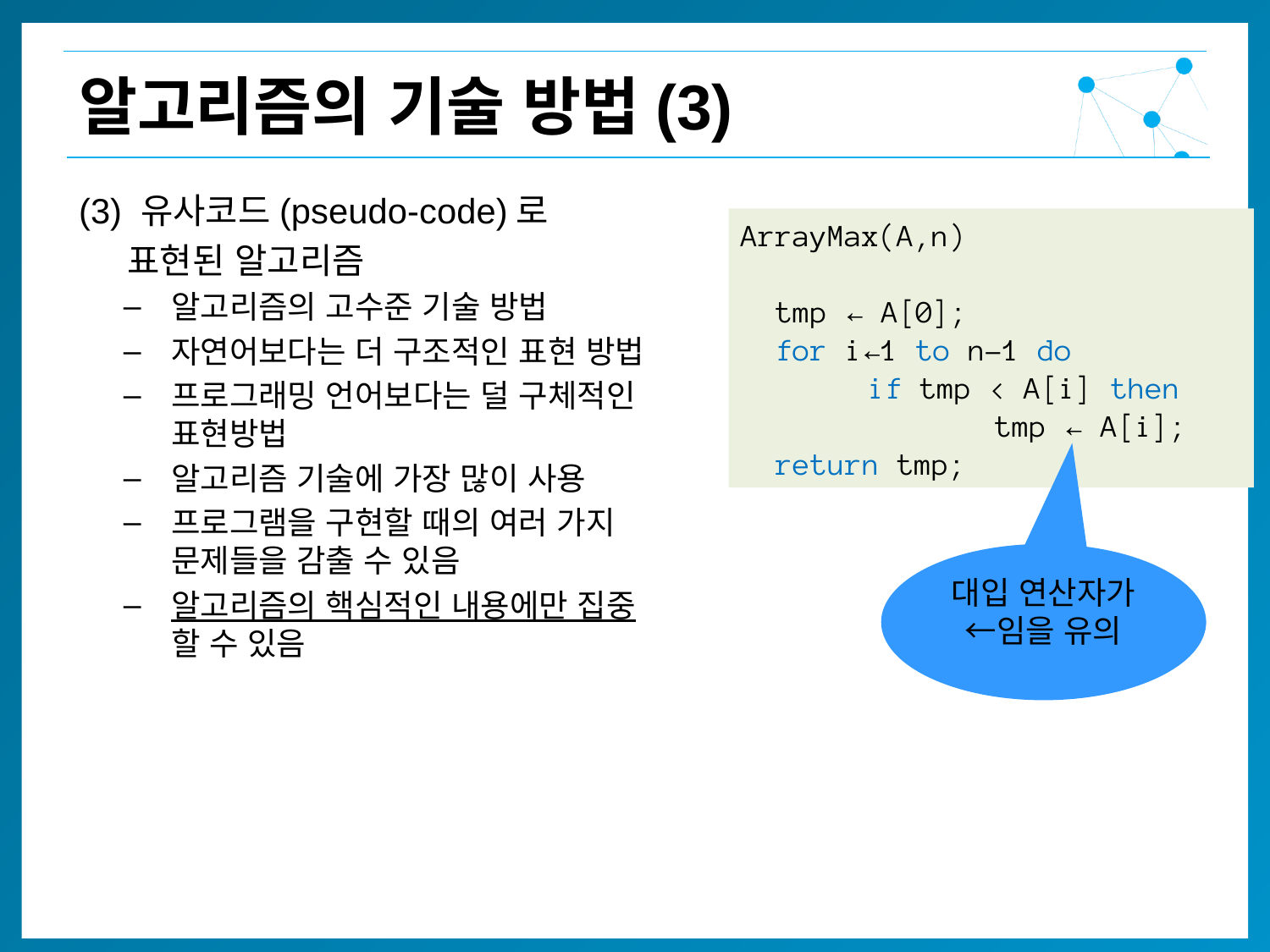

알고리즘의 기술 방법(3)
(3) 유사코드(pseudo-code)로
    표현된 알고리즘
알고리즘의 고수준 기술 방법
자연어보다는 더 구조적인 표현 방법
프로그래밍 언어보다는 덜 구체적인
표현방법
알고리즘 기술에 가장 많이 사용
프로그램을 구현할 때의 여러 가지
문제들을 감출 수 있음
알고리즘의 핵심적인 내용에만 집중
할 수 있음

ArrayMax(A,n)

  tmp ← A[0];
  for i←1 to n-1 do
	if tmp < A[i] then
		tmp ← A[i];
  return tmp;
대입 연산자가 ←임을 유의